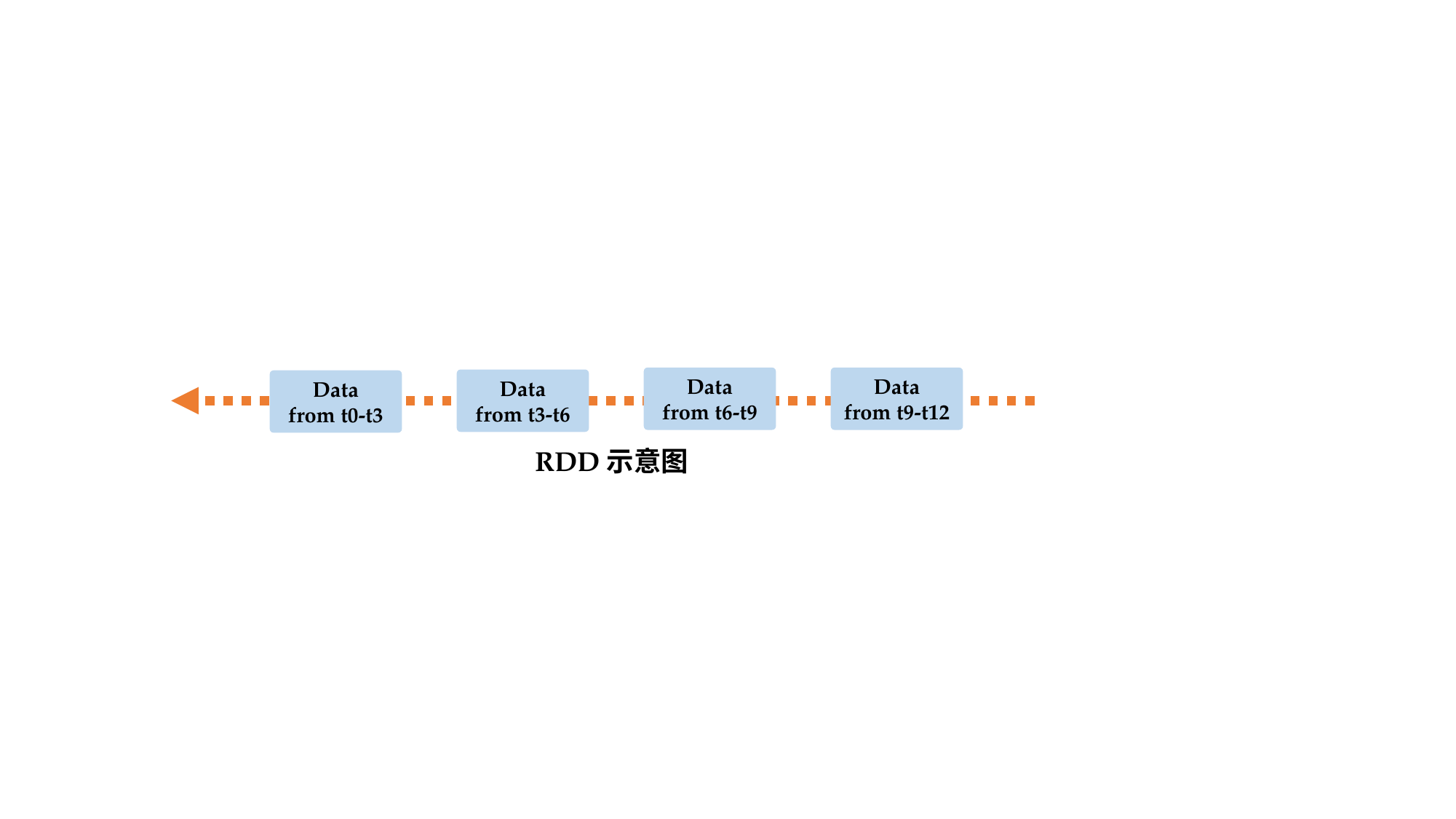

Data
from t6-t9
Data
from t9-t12
Data
from t3-t6
Data
from t0-t3
RDD示意图